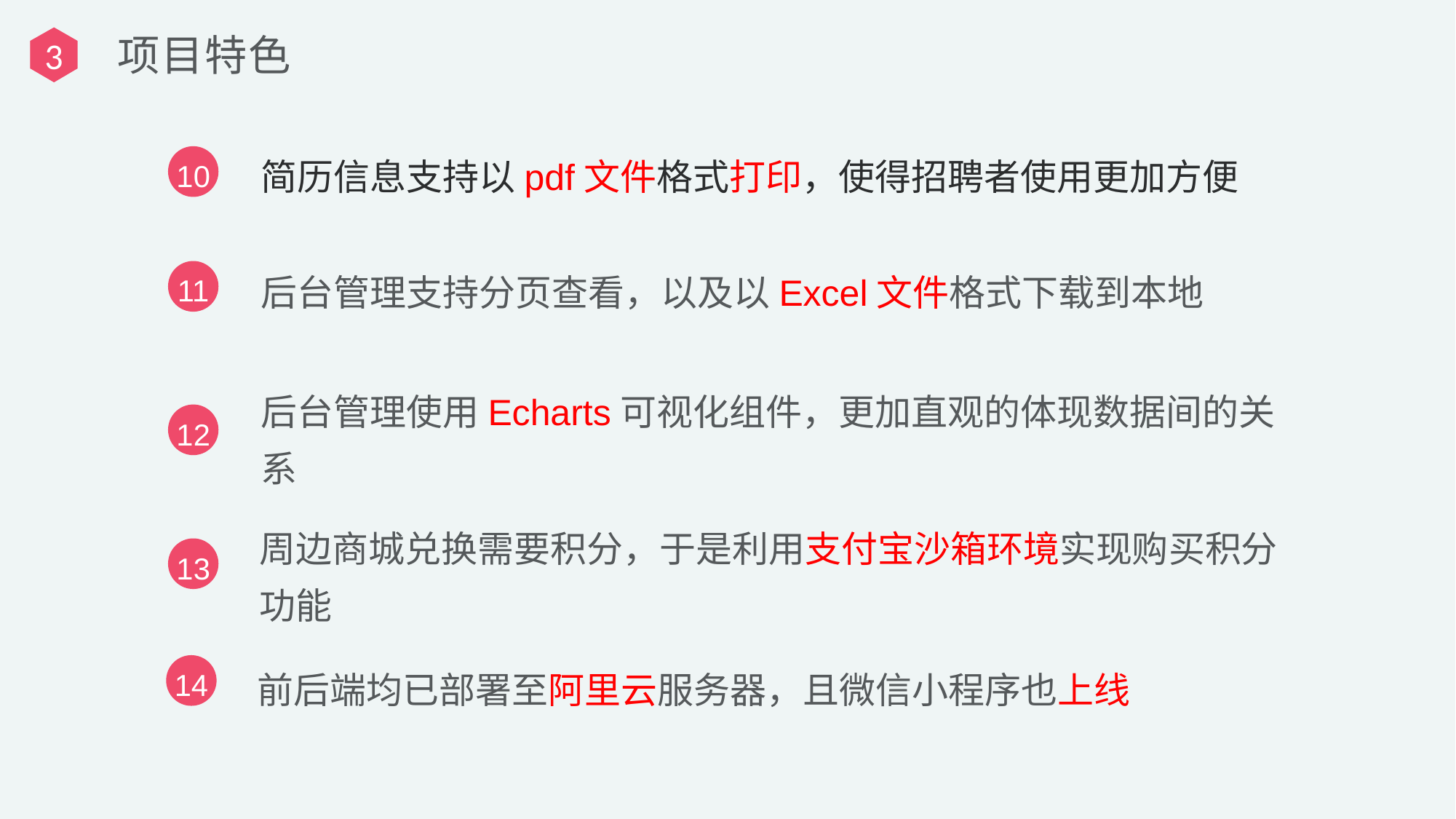

项目特色
3
简历信息支持以pdf文件格式打印，使得招聘者使用更加方便
10
后台管理支持分页查看，以及以Excel文件格式下载到本地
11
后台管理使用Echarts可视化组件，更加直观的体现数据间的关系
12
周边商城兑换需要积分，于是利用支付宝沙箱环境实现购买积分功能
13
前后端均已部署至阿里云服务器，且微信小程序也上线
14